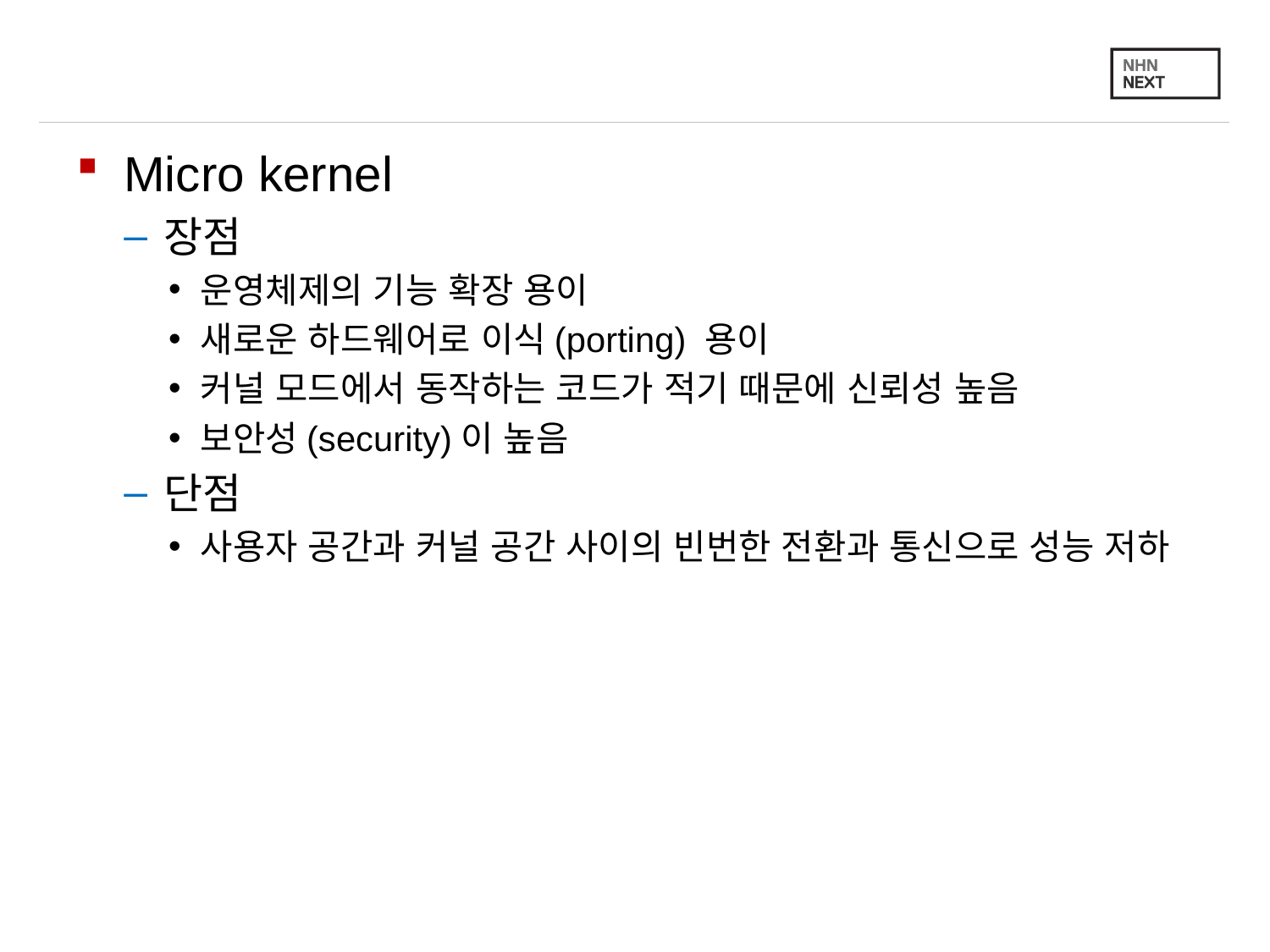

#
Micro kernel
장점
운영체제의 기능 확장 용이
새로운 하드웨어로 이식(porting) 용이
커널 모드에서 동작하는 코드가 적기 때문에 신뢰성 높음
보안성(security)이 높음
단점
사용자 공간과 커널 공간 사이의 빈번한 전환과 통신으로 성능 저하